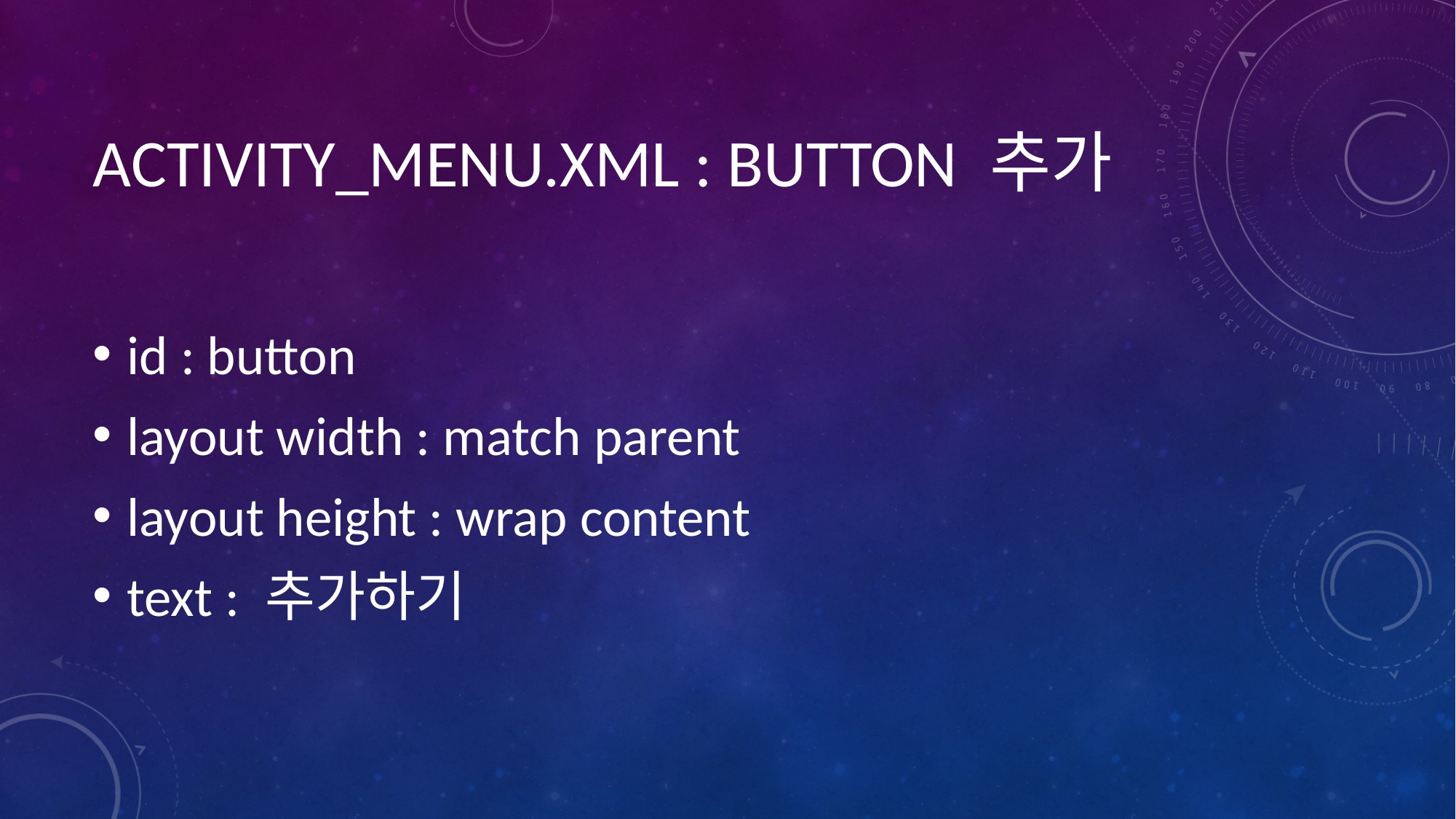

# activity_menu.xml : Button 추가
id : button
layout width : match parent
layout height : wrap content
text : 추가하기